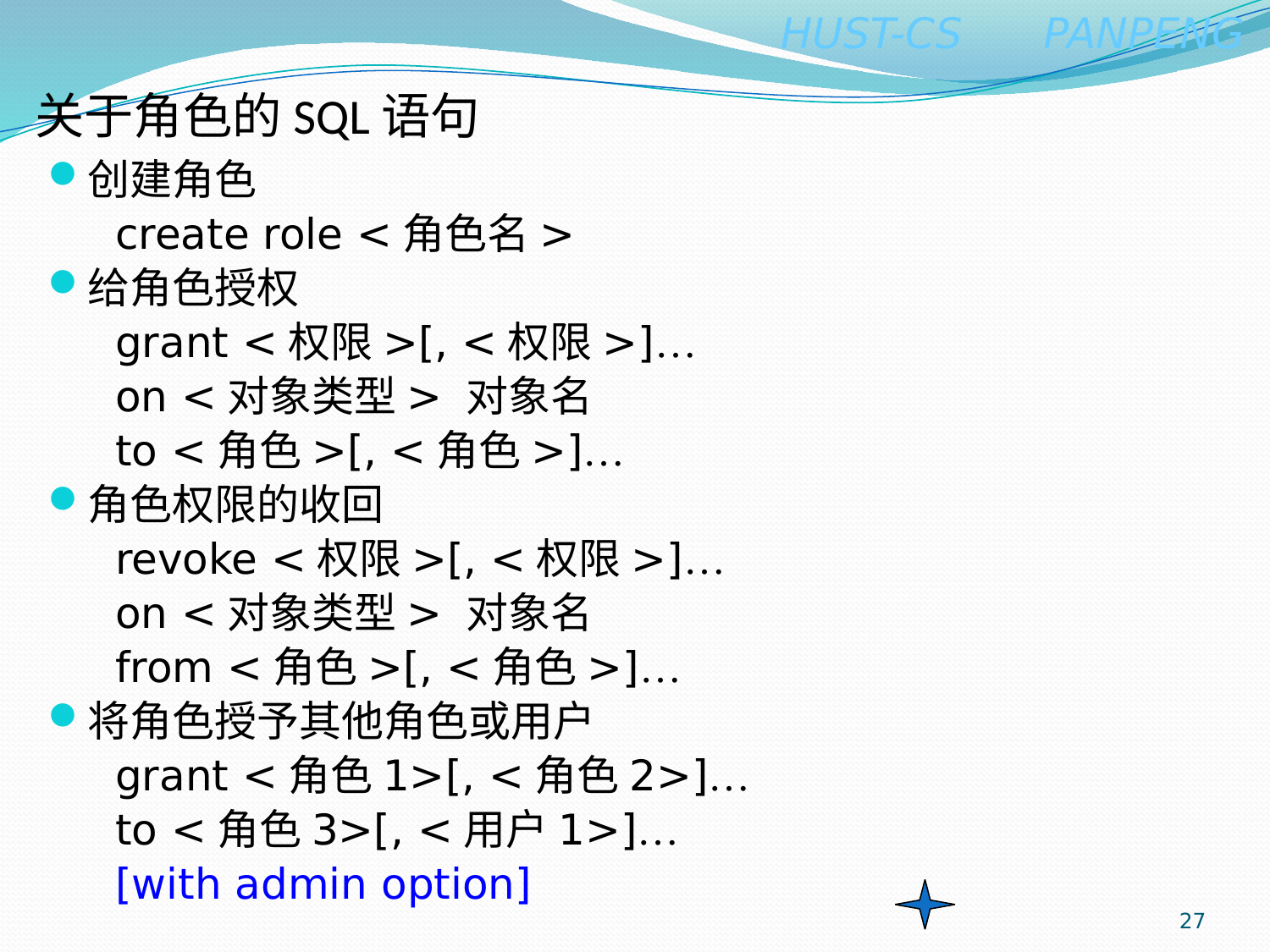

# 关于角色的SQL语句
创建角色
     create role <角色名>
给角色授权
     grant <权限>[, <权限>]…
     on <对象类型> 对象名
     to <角色>[, <角色>]…
角色权限的收回
     revoke <权限>[, <权限>]…
     on <对象类型> 对象名
     from <角色>[, <角色>]…
将角色授予其他角色或用户
     grant <角色1>[, <角色2>]…
     to <角色3>[, <用户1>]…
     [with admin option]

27